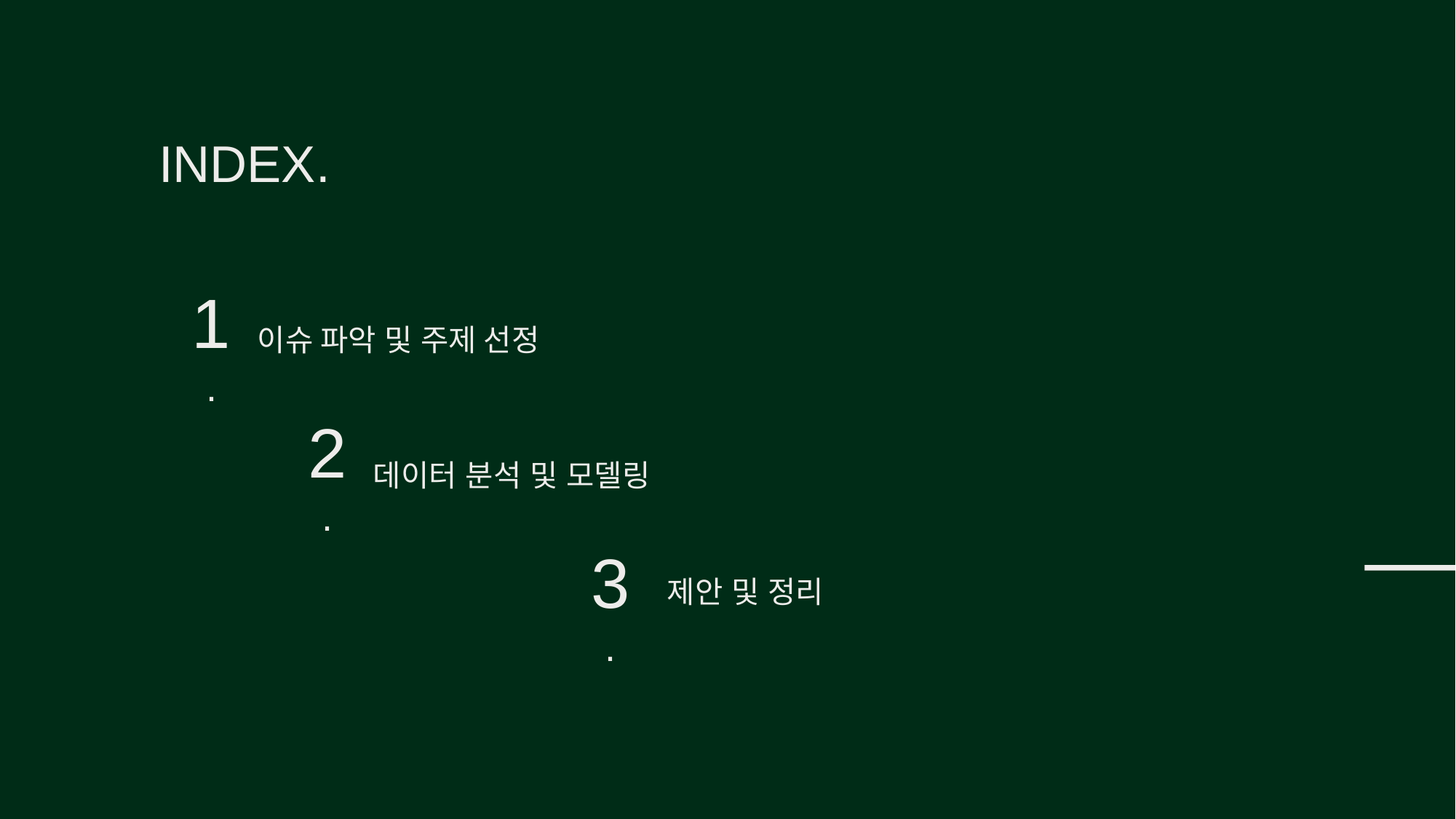

INDEX.
1.
이슈 파악 및 주제 선정
2.
데이터 분석 및 모델링
3.

제안 및 정리